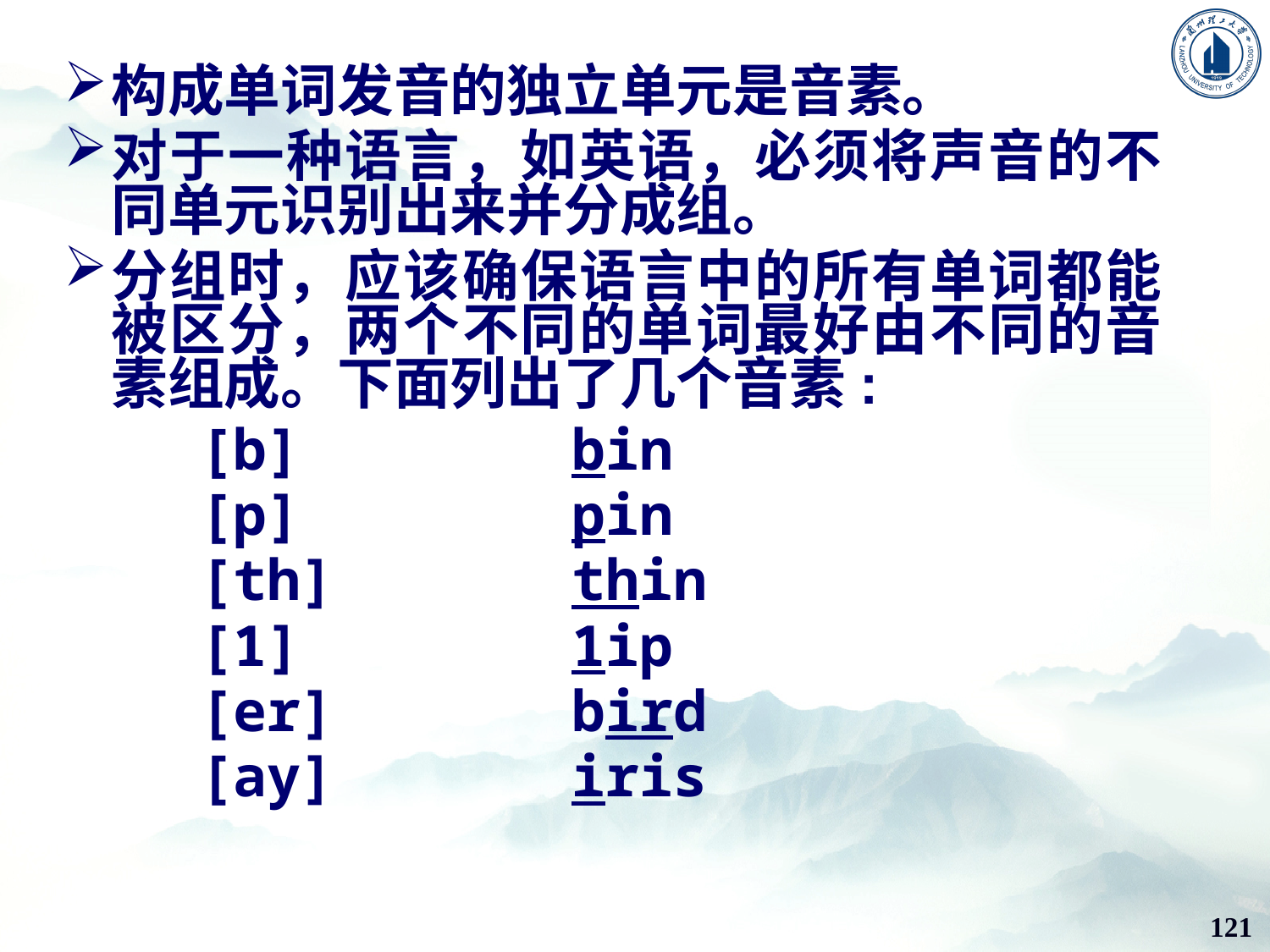

构成单词发音的独立单元是音素。
对于一种语言，如英语，必须将声音的不同单元识别出来并分成组。
分组时，应该确保语言中的所有单词都能被区分，两个不同的单词最好由不同的音素组成。下面列出了几个音素:
    [b]        bin
    [p]        pin
    [th]       thin
    [1]        1ip
    [er]       bird
    [ay]       iris
121